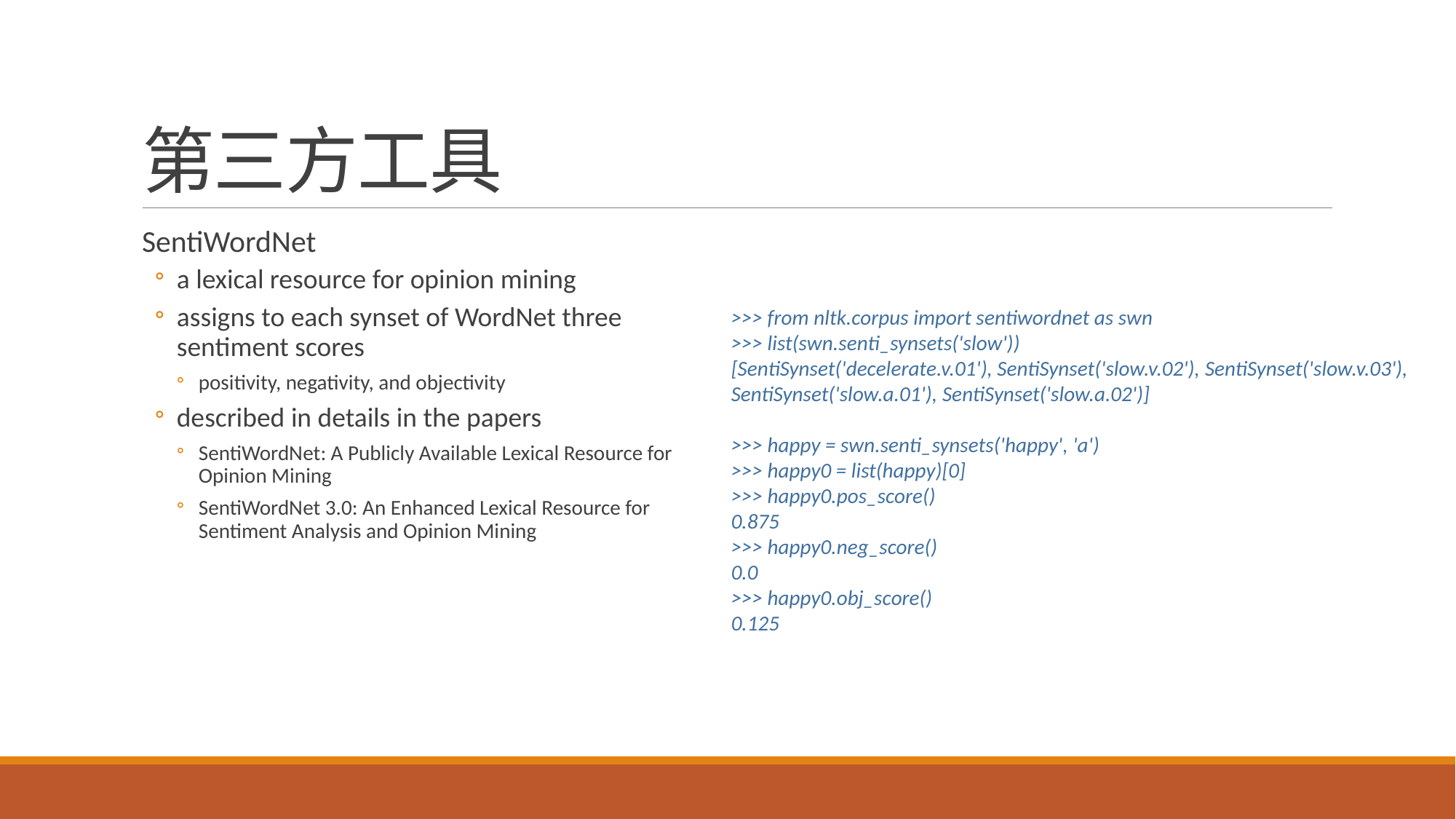

# 第三方工具
SentiWordNet
a lexical resource for opinion mining
assigns to each synset of WordNet three sentiment scores
positivity, negativity, and objectivity
described in details in the papers
SentiWordNet: A Publicly Available Lexical Resource for Opinion Mining
SentiWordNet 3.0: An Enhanced Lexical Resource for Sentiment Analysis and Opinion Mining

>>> from nltk.corpus import sentiwordnet as swn
>>> list(swn.senti_synsets('slow'))
[SentiSynset('decelerate.v.01'), SentiSynset('slow.v.02'), SentiSynset('slow.v.03'), SentiSynset('slow.a.01'), SentiSynset('slow.a.02')]

>>> happy = swn.senti_synsets('happy', 'a')
>>> happy0 = list(happy)[0]
>>> happy0.pos_score()
0.875
>>> happy0.neg_score()
0.0
>>> happy0.obj_score()
0.125